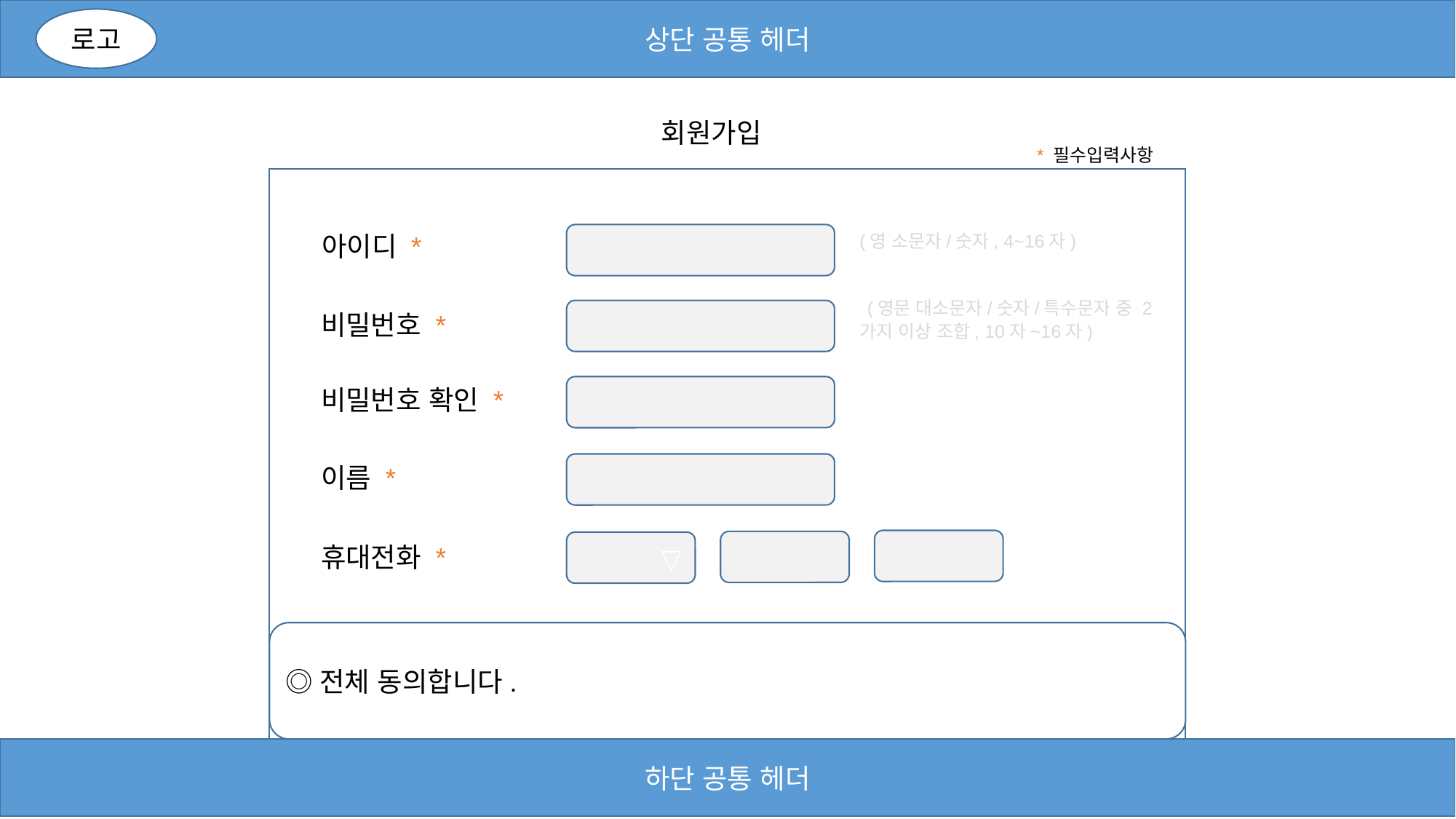

상단 공통 헤더
로고
회원가입
* 필수입력사항

아이디 *

(영 소문자/숫자, 4~16자)
 (영문 대소문자/숫자/특수문자 중 2가지 이상 조합, 10자~16자)

비밀번호 *

비밀번호 확인 *

이름 *

▽
휴대전화 *
◎전체 동의합니다.
하단 공통 헤더